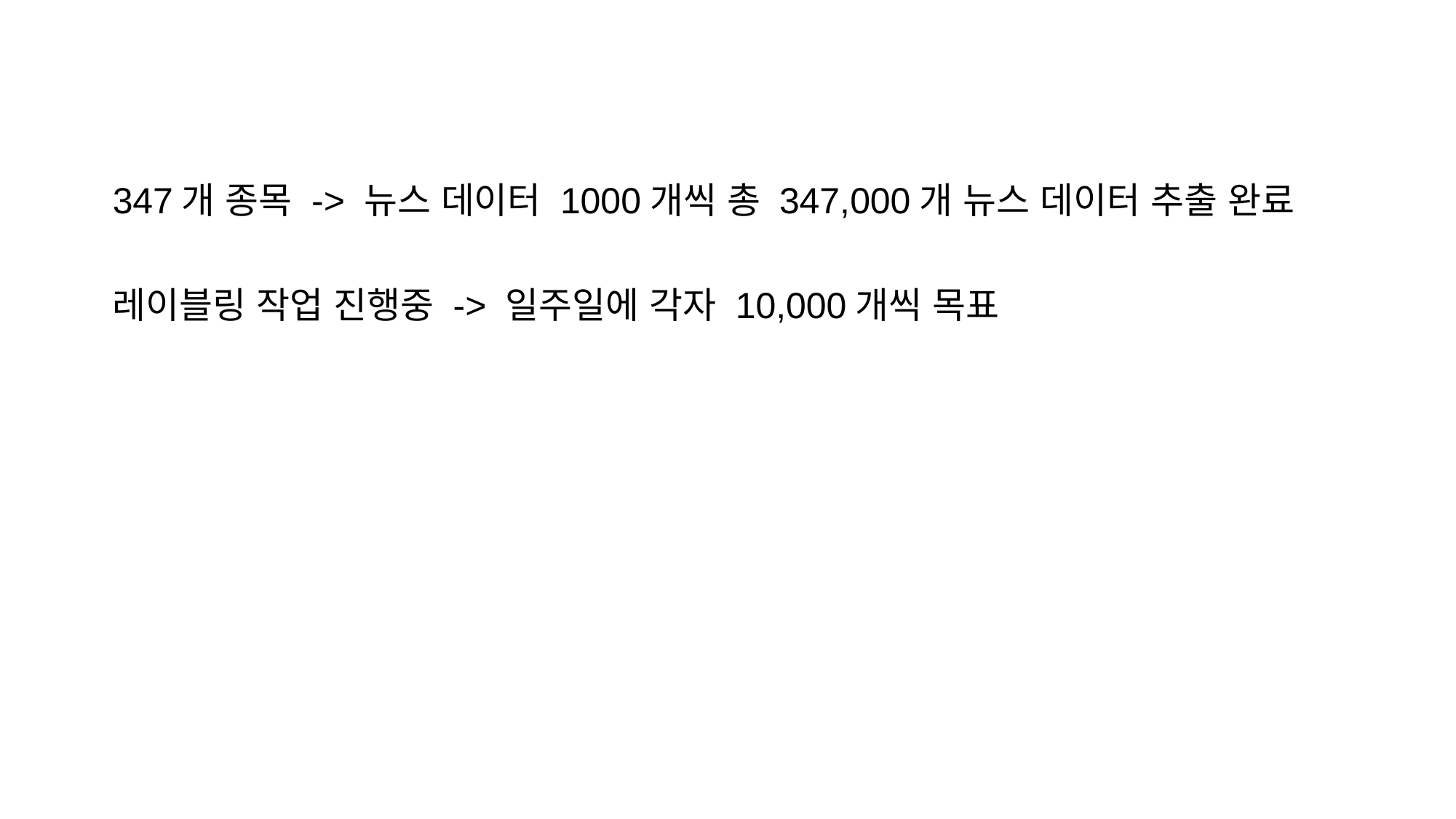

347개 종목 -> 뉴스 데이터 1000개씩 총 347,000개 뉴스 데이터 추출 완료
레이블링 작업 진행중 -> 일주일에 각자 10,000개씩 목표